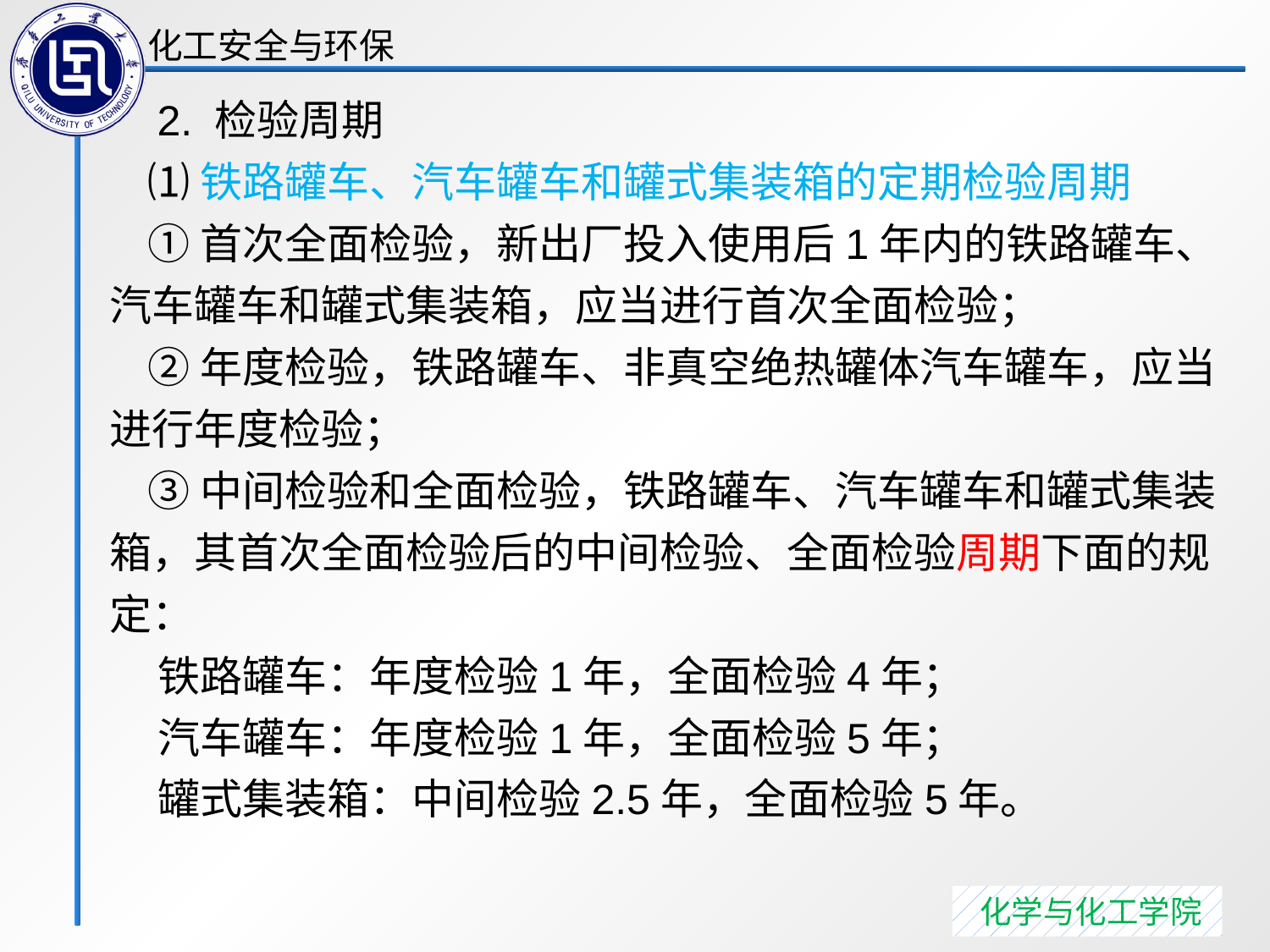

2. 检验周期
    ⑴铁路罐车、汽车罐车和罐式集装箱的定期检验周期
    ①首次全面检验，新出厂投入使用后1年内的铁路罐车、汽车罐车和罐式集装箱，应当进行首次全面检验；
    ②年度检验，铁路罐车、非真空绝热罐体汽车罐车，应当进行年度检验；
    ③中间检验和全面检验，铁路罐车、汽车罐车和罐式集装箱，其首次全面检验后的中间检验、全面检验周期下面的规定：
    铁路罐车：年度检验1年，全面检验4年；
    汽车罐车：年度检验1年，全面检验5年；
    罐式集装箱：中间检验2.5年，全面检验5年。